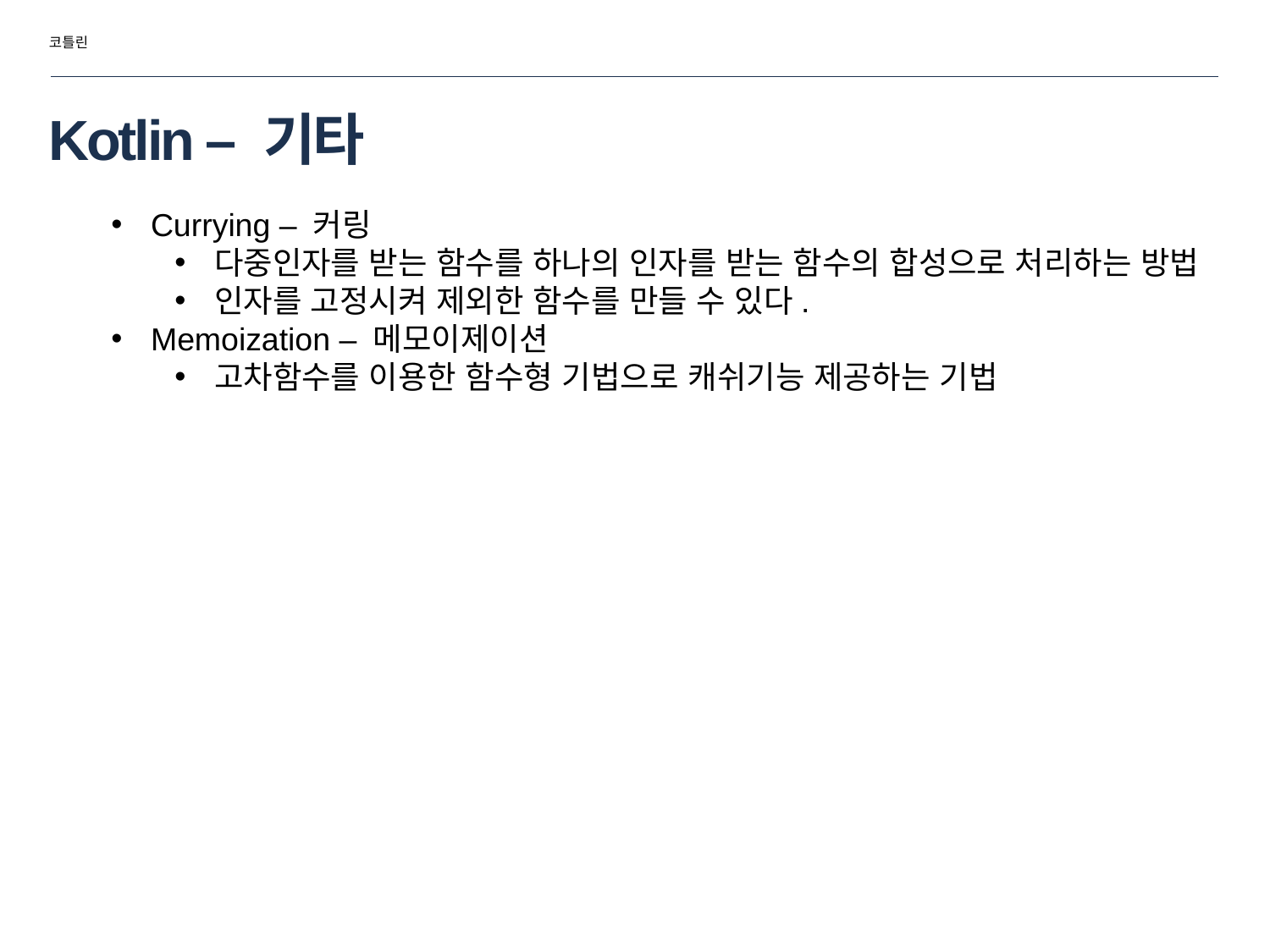

코틀린
# Kotlin – 기타

Currying – 커링
다중인자를 받는 함수를 하나의 인자를 받는 함수의 합성으로 처리하는 방법
인자를 고정시켜 제외한 함수를 만들 수 있다.
Memoization – 메모이제이션
고차함수를 이용한 함수형 기법으로 캐쉬기능 제공하는 기법